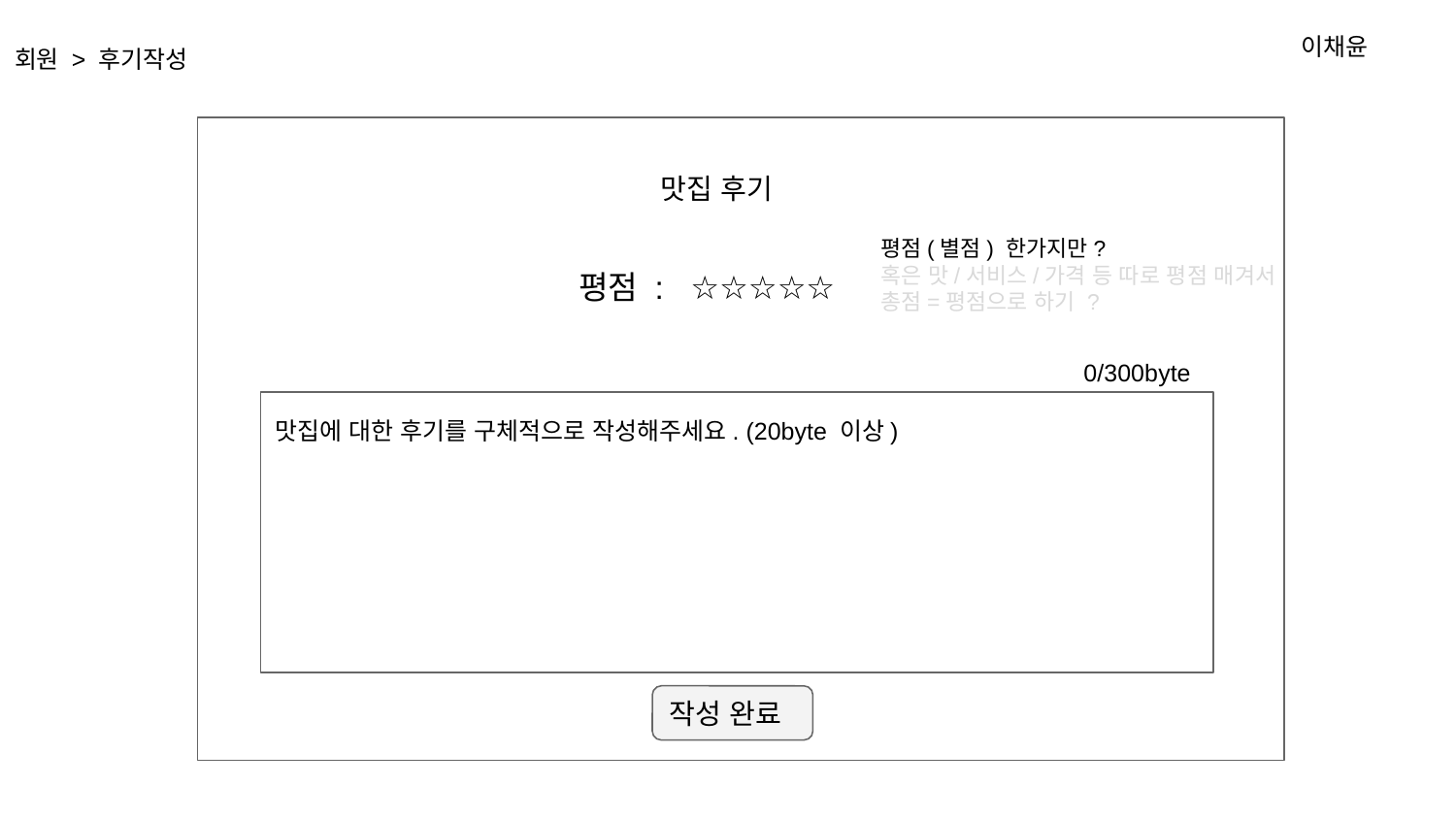

이채윤
회원 > 후기작성

맛집 후기
평점(별점) 한가지만?
혹은 맛/서비스/가격 등 따로 평점 매겨서
총점=평점으로 하기 ?

평점 :   ☆☆☆☆☆
0/300byte

맛집에 대한 후기를 구체적으로 작성해주세요. (20byte 이상)

작성 완료